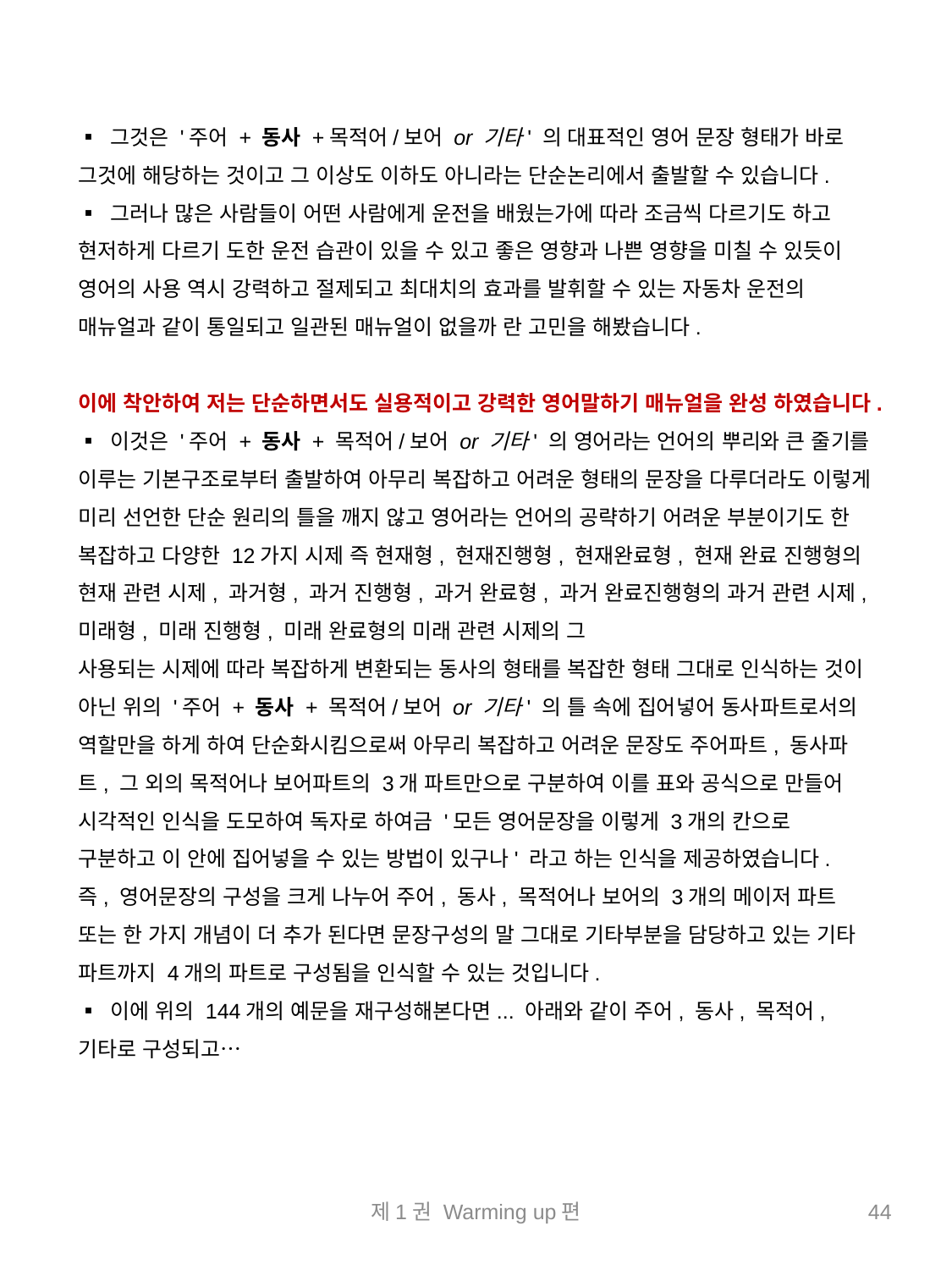

▪ 그것은 '주어 + 동사 +목적어/보어 or 기타' 의 대표적인 영어 문장 형태가 바로 그것에 해당하는 것이고 그 이상도 이하도 아니라는 단순논리에서 출발할 수 있습니다.
▪ 그러나 많은 사람들이 어떤 사람에게 운전을 배웠는가에 따라 조금씩 다르기도 하고 현저하게 다르기 도한 운전 습관이 있을 수 있고 좋은 영향과 나쁜 영향을 미칠 수 있듯이 영어의 사용 역시 강력하고 절제되고 최대치의 효과를 발휘할 수 있는 자동차 운전의 매뉴얼과 같이 통일되고 일관된 매뉴얼이 없을까 란 고민을 해봤습니다.

이에 착안하여 저는 단순하면서도 실용적이고 강력한 영어말하기 매뉴얼을 완성 하였습니다.
▪ 이것은 '주어 + 동사 + 목적어/보어 or 기타' 의 영어라는 언어의 뿌리와 큰 줄기를 이루는 기본구조로부터 출발하여 아무리 복잡하고 어려운 형태의 문장을 다루더라도 이렇게 미리 선언한 단순 원리의 틀을 깨지 않고 영어라는 언어의 공략하기 어려운 부분이기도 한 복잡하고 다양한 12가지 시제 즉 현재형, 현재진행형, 현재완료형, 현재 완료 진행형의 현재 관련 시제, 과거형, 과거 진행형, 과거 완료형, 과거 완료진행형의 과거 관련 시제, 미래형, 미래 진행형, 미래 완료형의 미래 관련 시제의 그
사용되는 시제에 따라 복잡하게 변환되는 동사의 형태를 복잡한 형태 그대로 인식하는 것이 아닌 위의 '주어 + 동사 + 목적어/보어 or 기타' 의 틀 속에 집어넣어 동사파트로서의 역할만을 하게 하여 단순화시킴으로써 아무리 복잡하고 어려운 문장도 주어파트, 동사파트, 그 외의 목적어나 보어파트의 3개 파트만으로 구분하여 이를 표와 공식으로 만들어 시각적인 인식을 도모하여 독자로 하여금 '모든 영어문장을 이렇게 3개의 칸으로 구분하고 이 안에 집어넣을 수 있는 방법이 있구나' 라고 하는 인식을 제공하였습니다.
즉, 영어문장의 구성을 크게 나누어 주어, 동사, 목적어나 보어의 3개의 메이저 파트 또는 한 가지 개념이 더 추가 된다면 문장구성의 말 그대로 기타부분을 담당하고 있는 기타 파트까지 4개의 파트로 구성됨을 인식할 수 있는 것입니다.
▪ 이에 위의 144개의 예문을 재구성해본다면... 아래와 같이 주어, 동사, 목적어, 기타로 구성되고…
제1권 Warming up편
44